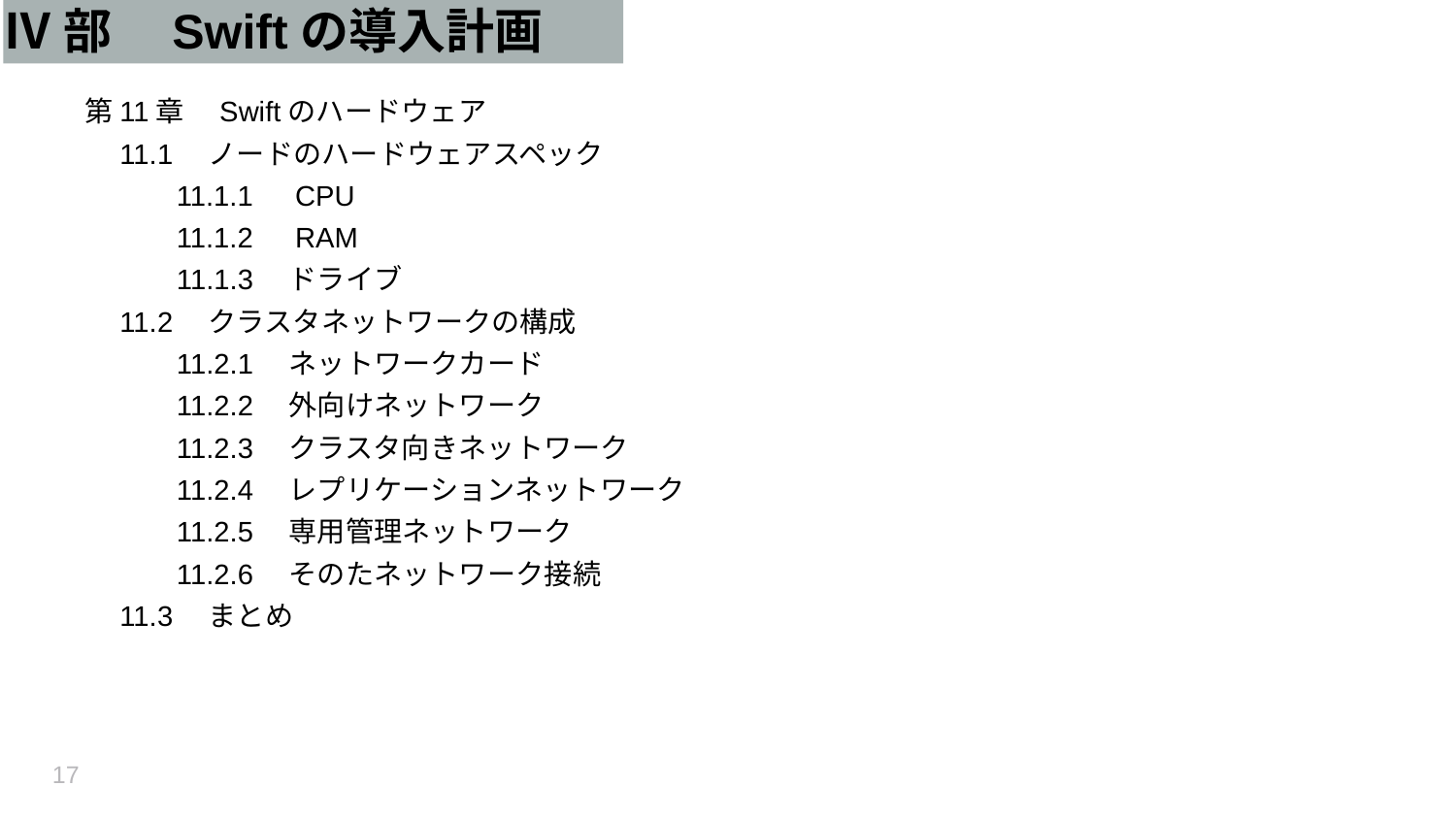

# Ⅳ部　Swiftの導入計画

　第11章　Swiftのハードウェア
　　11.1　ノードのハードウェアスペック
　　　　11.1.1　CPU
　　　　11.1.2　RAM
　　　　11.1.3　ドライブ
　　11.2　クラスタネットワークの構成
　　　　11.2.1　ネットワークカード
　　　　11.2.2　外向けネットワーク
　　　　11.2.3　クラスタ向きネットワーク
　　　　11.2.4　レプリケーションネットワーク
　　　　11.2.5　専用管理ネットワーク
　　　　11.2.6　そのたネットワーク接続
　　11.3　まとめ